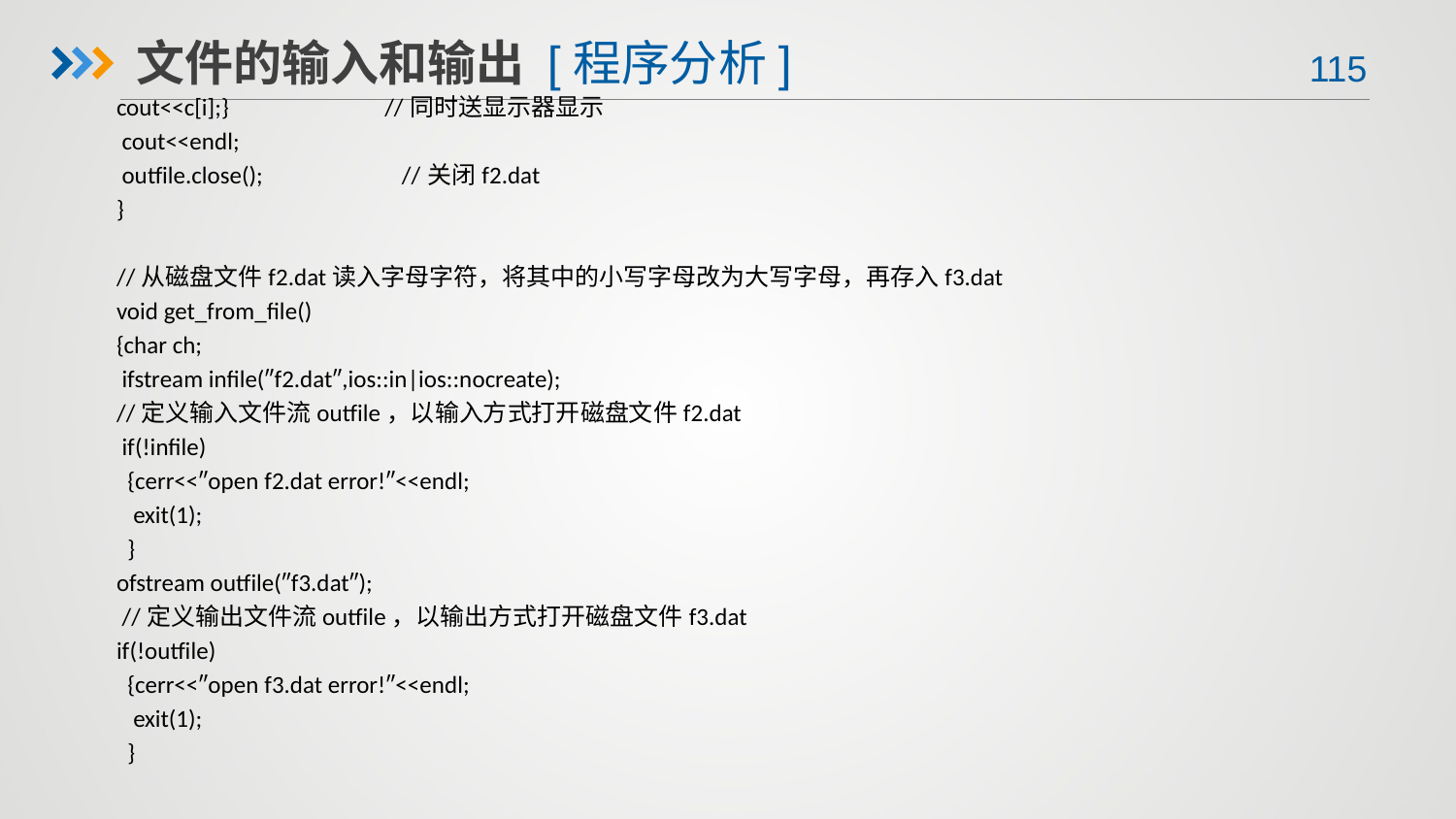

文件的输入和输出 [程序分析]
cout<<c[i];}                            //同时送显示器显示
 cout<<endl;
 outfile.close();                         //关闭f2.dat
}

//从磁盘文件f2.dat读入字母字符，将其中的小写字母改为大写字母，再存入f3.dat
void get_from_file()
{char ch;
 ifstream infile(″f2.dat″,ios::in|ios::nocreate);
//定义输入文件流outfile，以输入方式打开磁盘文件f2.dat
 if(!infile)
  {cerr<<″open f2.dat error!″<<endl;
   exit(1);
  }
ofstream outfile(″f3.dat″);
 //定义输出文件流outfile，以输出方式打开磁盘文件f3.dat
if(!outfile)
  {cerr<<″open f3.dat error!″<<endl;
   exit(1);
  }